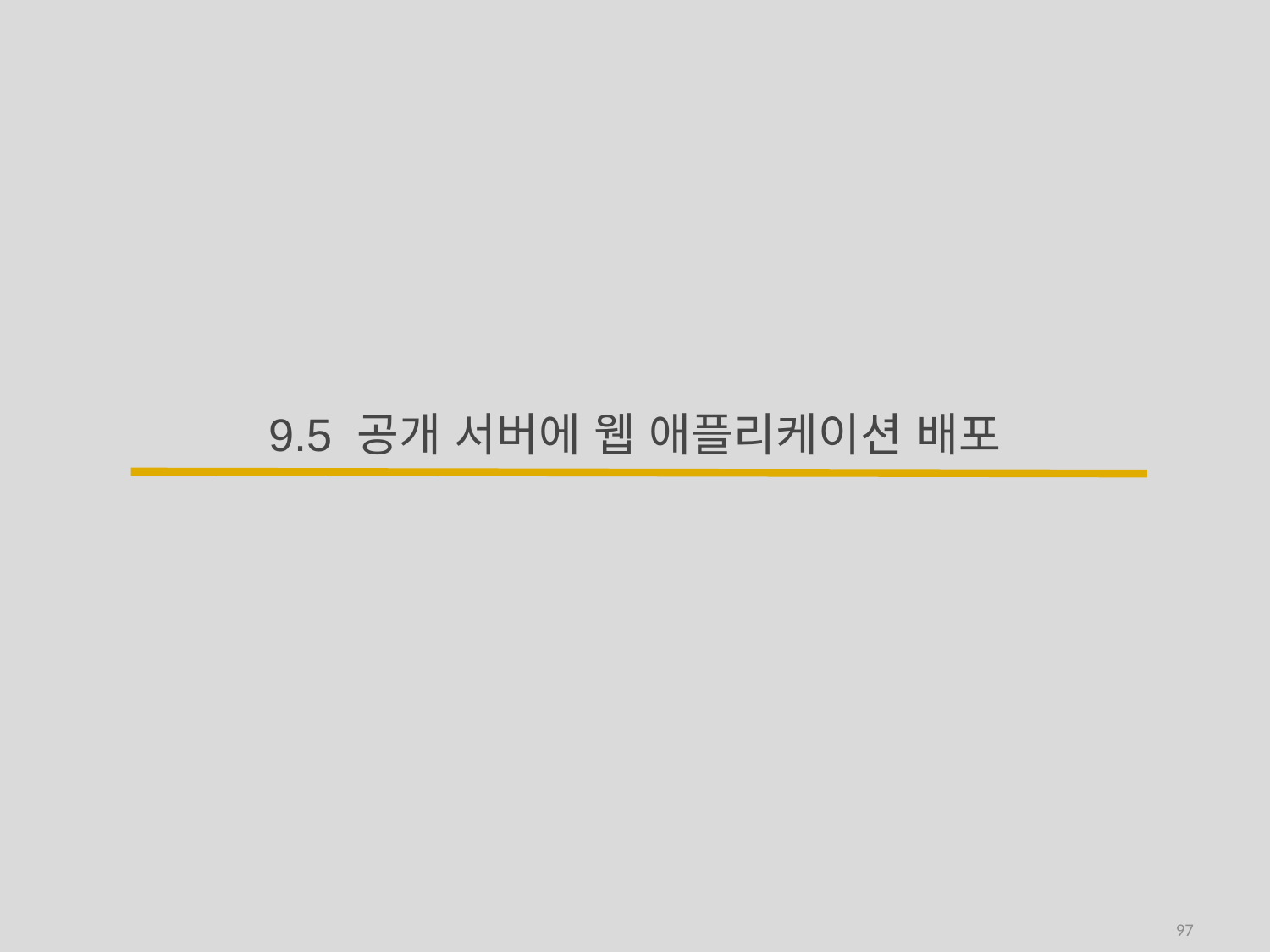

# 9.5 공개 서버에 웹 애플리케이션 배포
97